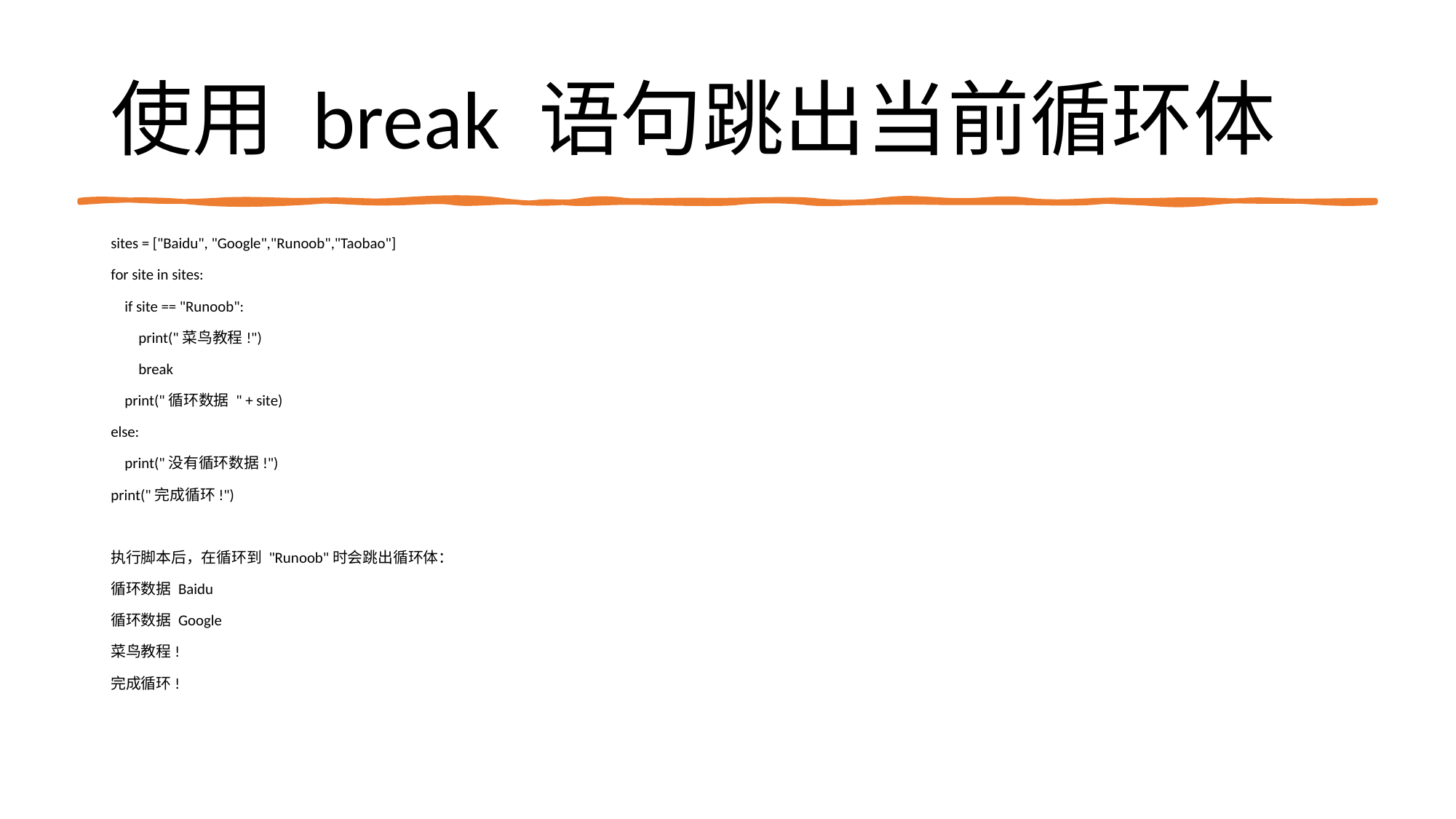

# 使用 break 语句跳出当前循环体

sites = ["Baidu", "Google","Runoob","Taobao"]
for site in sites:
    if site == "Runoob":
        print("菜鸟教程!")
        break
    print("循环数据 " + site)
else:
    print("没有循环数据!")
print("完成循环!")

执行脚本后，在循环到 "Runoob"时会跳出循环体：
循环数据 Baidu
循环数据 Google
菜鸟教程!
完成循环!